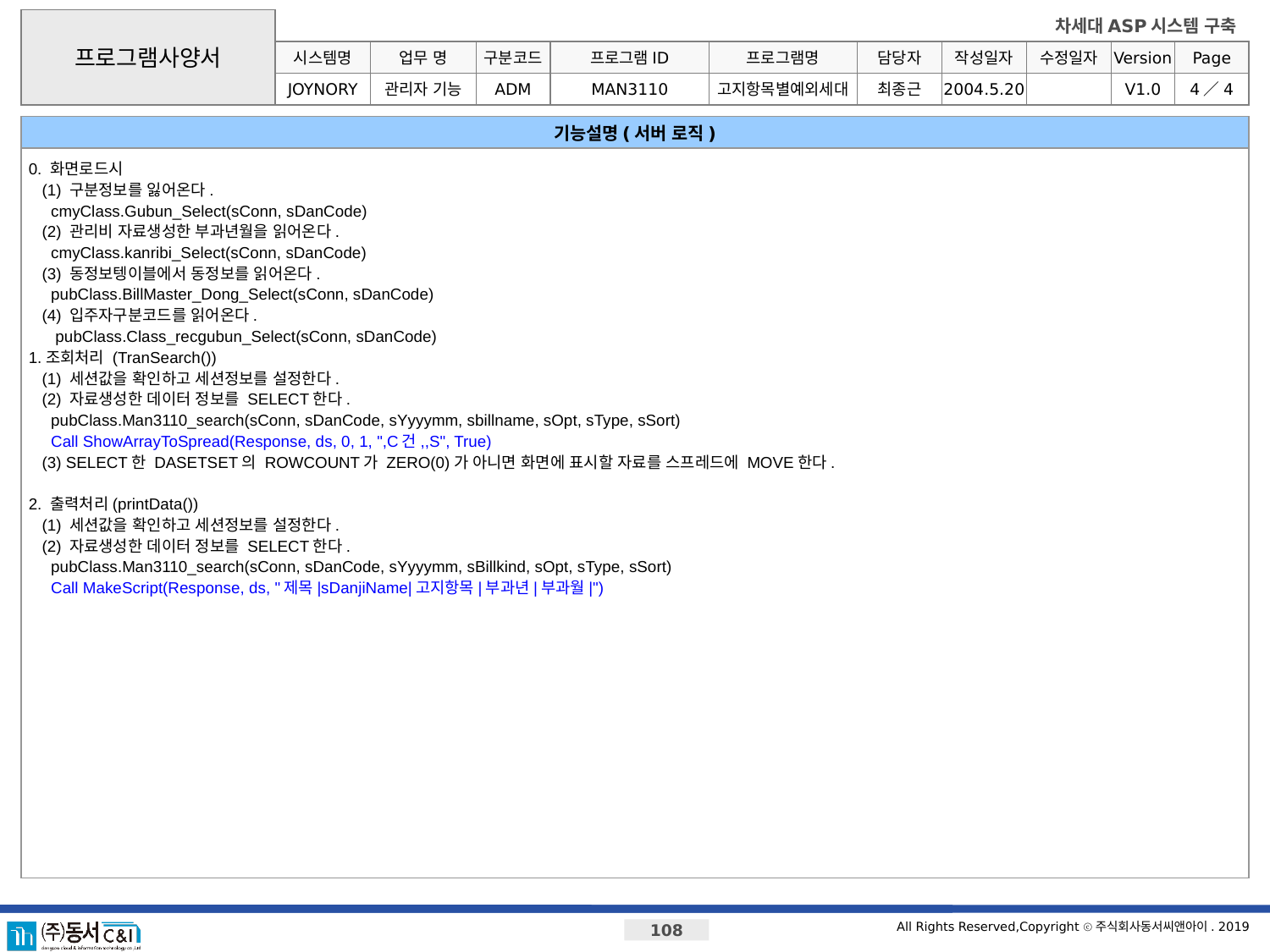

프로그램사양서
시스템명
업무 명
구분코드
프로그램ID
프로그램명
JOYNORY
관리자 기능
ADM
MAN3110
고지항목별예외세대
최종근
2004.5.20

V1.0
4／4
기능설명(서버 로직)
0. 화면로드시
   (1) 구분정보를 잃어온다.
     cmyClass.Gubun_Select(sConn, sDanCode)
   (2) 관리비 자료생성한 부과년월을 읽어온다.
     cmyClass.kanribi_Select(sConn, sDanCode)
   (3) 동정보텡이블에서 동정보를 읽어온다.
     pubClass.BillMaster_Dong_Select(sConn, sDanCode)
   (4) 입주자구분코드를 읽어온다.
      pubClass.Class_recgubun_Select(sConn, sDanCode)
1.조회처리 (TranSearch())
   (1) 세션값을 확인하고 세션정보를 설정한다.
   (2) 자료생성한 데이터 정보를 SELECT한다.
     pubClass.Man3110_search(sConn, sDanCode, sYyyymm, sbillname, sOpt, sType, sSort)
     Call ShowArrayToSpread(Response, ds, 0, 1, ",C건,,S", True)
   (3) SELECT한 DASETSET의 ROWCOUNT가 ZERO(0)가 아니면 화면에 표시할 자료를 스프레드에 MOVE한다.

2. 출력처리(printData())
   (1) 세션값을 확인하고 세션정보를 설정한다.
   (2) 자료생성한 데이터 정보를 SELECT한다.
     pubClass.Man3110_search(sConn, sDanCode, sYyyymm, sBillkind, sOpt, sType, sSort)
     Call MakeScript(Response, ds, "제목|sDanjiName|고지항목|부과년|부과월|")